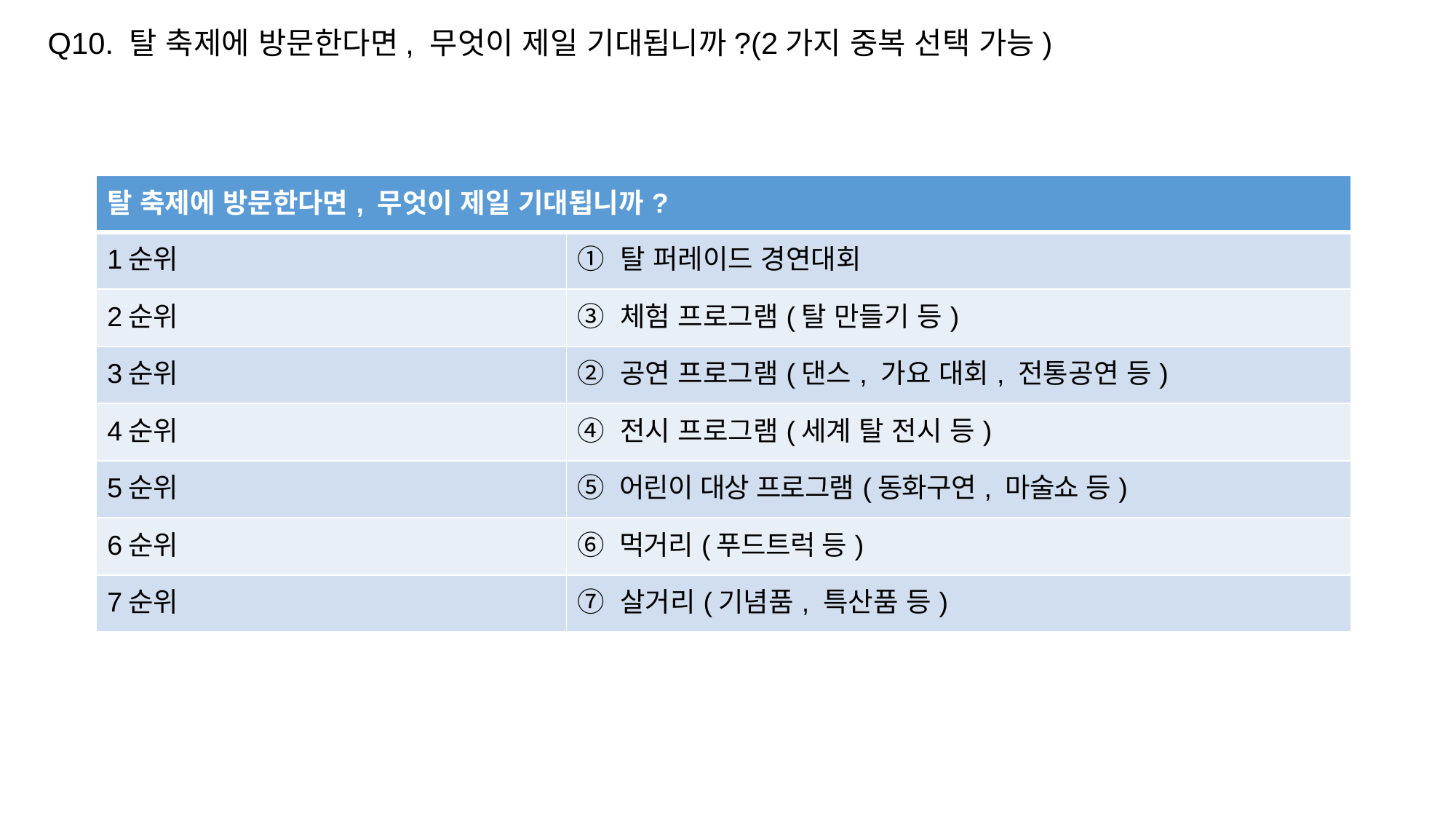

Q10. 탈 축제에 방문한다면, 무엇이 제일 기대됩니까?(2가지 중복 선택 가능)
| 탈 축제에 방문한다면, 무엇이 제일 기대됩니까? |  |
| --- | --- |
| 1순위 | ① 탈 퍼레이드 경연대회 |
| 2순위 | ③ 체험 프로그램(탈 만들기 등) |
| 3순위 | ② 공연 프로그램(댄스, 가요 대회, 전통공연 등) |
| 4순위 | ④ 전시 프로그램(세계 탈 전시 등) |
| 5순위 | ⑤ 어린이 대상 프로그램(동화구연, 마술쇼 등) |
| 6순위 | ⑥ 먹거리(푸드트럭 등) |
| 7순위 | ⑦ 살거리(기념품, 특산품 등) |